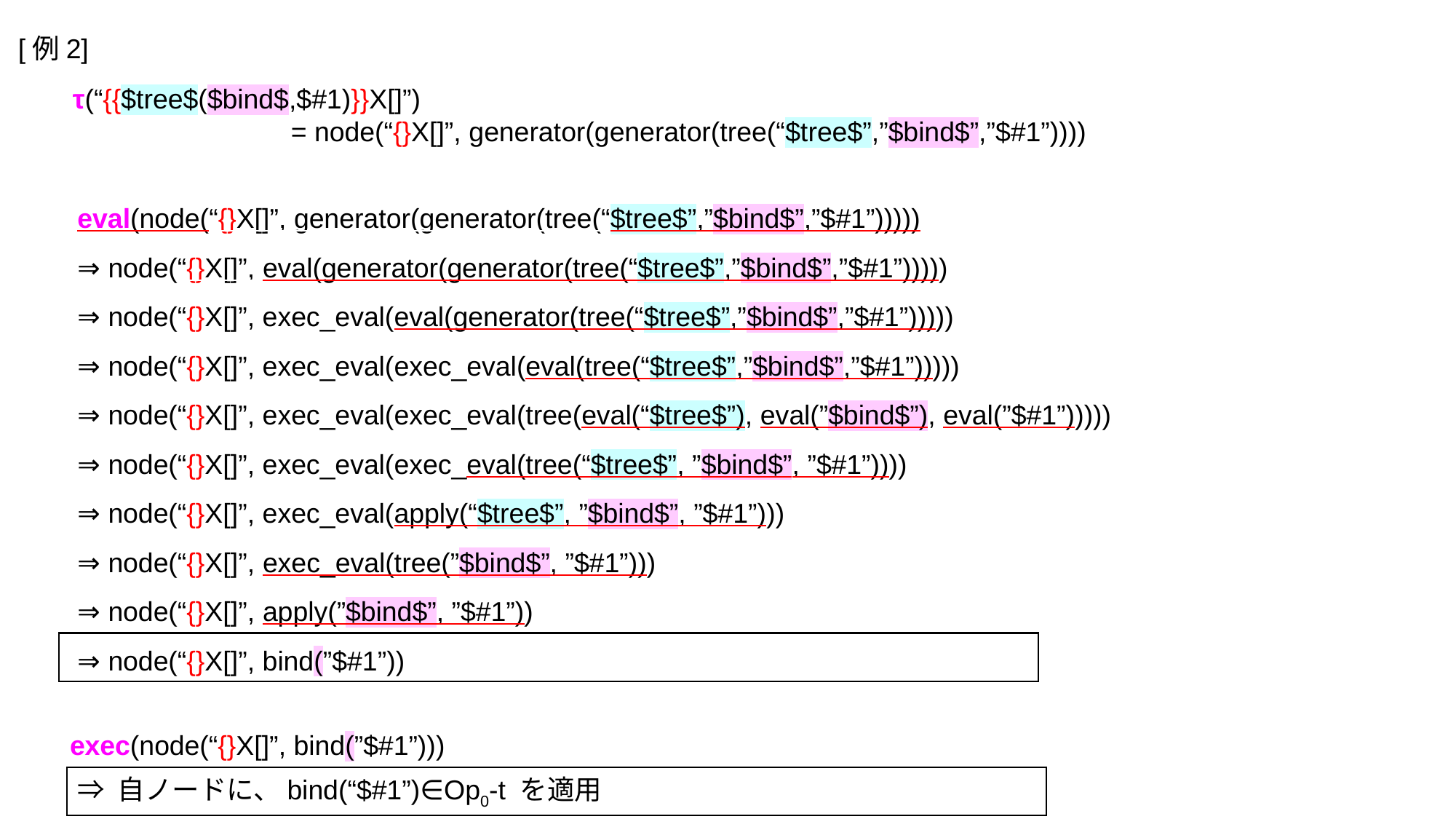

[例2]
τ(“{{$tree$($bind$,$#1)}}X[]”)
		= node(“{}X[]”, generator(generator(tree(“$tree$”,”$bind$”,”$#1”))))
eval(node(“{}X[]”, generator(generator(tree(“$tree$”,”$bind$”,”$#1”)))))
⇒ node(“{}X[]”, eval(generator(generator(tree(“$tree$”,”$bind$”,”$#1”)))))
⇒ node(“{}X[]”, exec_eval(eval(generator(tree(“$tree$”,”$bind$”,”$#1”)))))
⇒ node(“{}X[]”, exec_eval(exec_eval(eval(tree(“$tree$”,”$bind$”,”$#1”)))))
⇒ node(“{}X[]”, exec_eval(exec_eval(tree(eval(“$tree$”), eval(”$bind$”), eval(”$#1”)))))
⇒ node(“{}X[]”, exec_eval(exec_eval(tree(“$tree$”, ”$bind$”, ”$#1”))))
⇒ node(“{}X[]”, exec_eval(apply(“$tree$”, ”$bind$”, ”$#1”)))
⇒ node(“{}X[]”, exec_eval(tree(”$bind$”, ”$#1”)))
⇒ node(“{}X[]”, apply(”$bind$”, ”$#1”))
⇒ node(“{}X[]”, bind(”$#1”))

exec(node(“{}X[]”, bind(”$#1”)))
⇒ 自ノードに、bind(“$#1”)∈Op0-t を適用